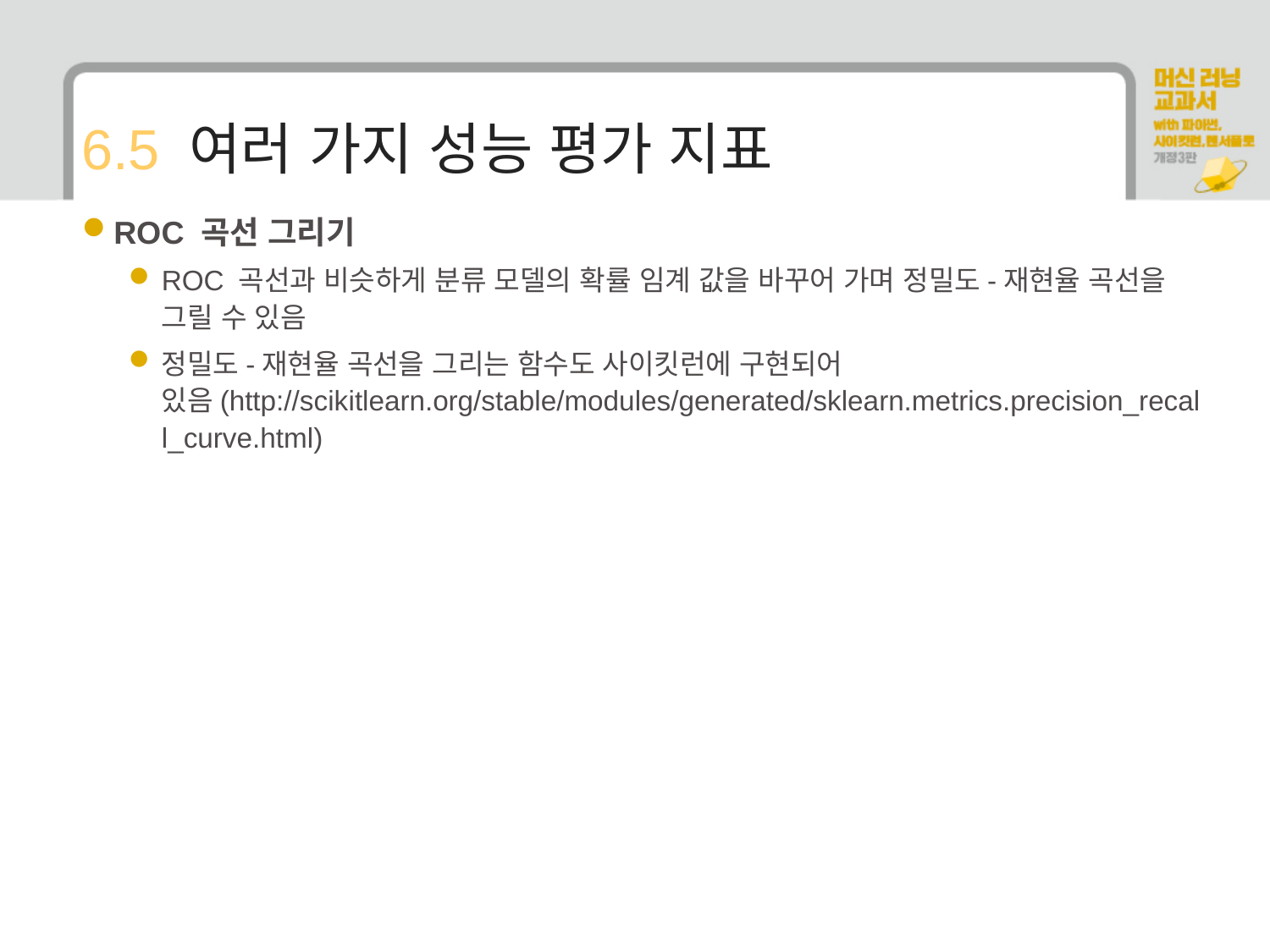

# 6.5 여러 가지 성능 평가 지표
ROC 곡선 그리기
ROC 곡선과 비슷하게 분류 모델의 확률 임계 값을 바꾸어 가며 정밀도-재현율 곡선을 그릴 수 있음
정밀도-재현율 곡선을 그리는 함수도 사이킷런에 구현되어 있음(http://scikitlearn.org/stable/modules/generated/sklearn.metrics.precision_recall_curve.html)